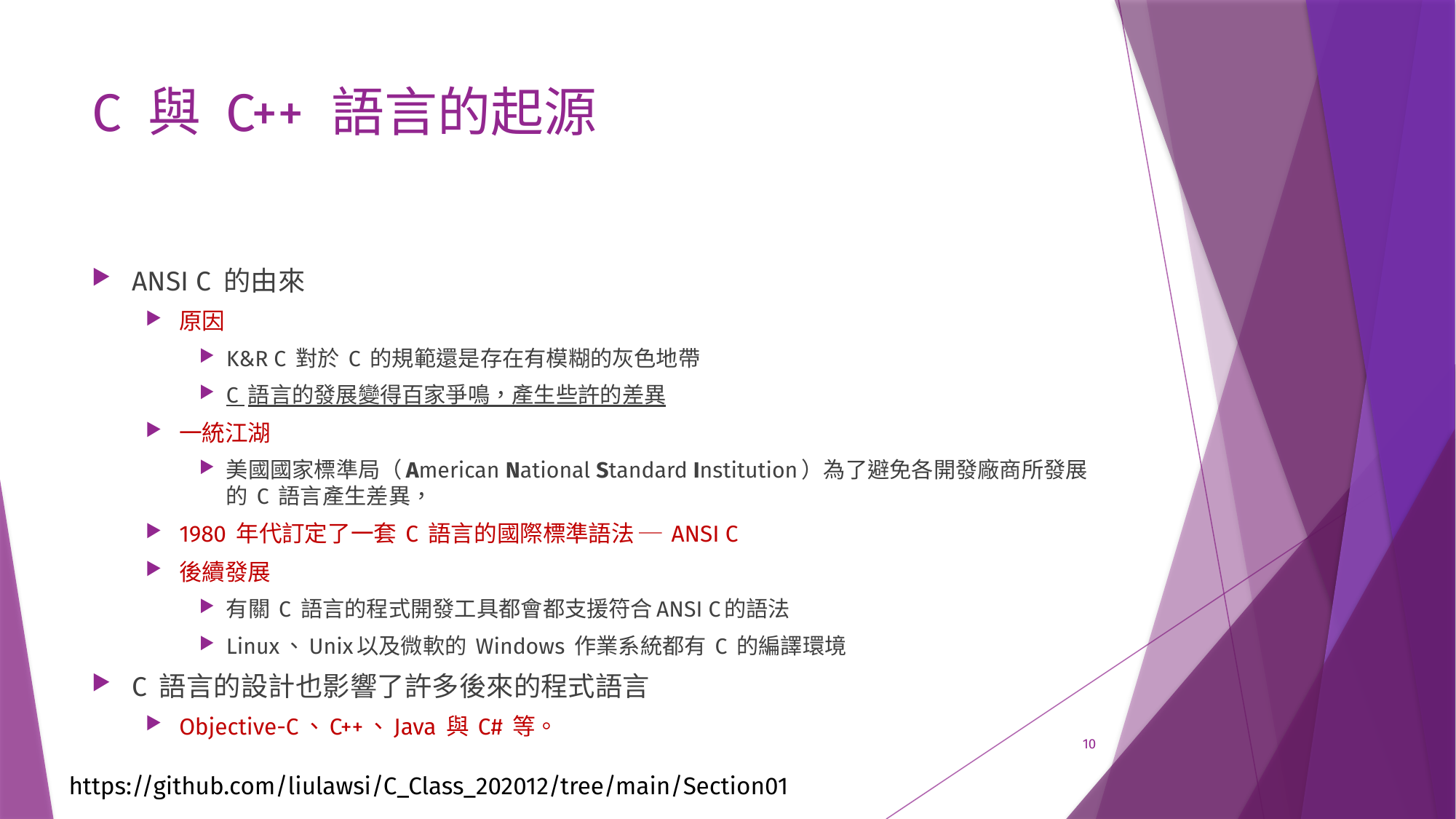

# C 與 C++ 語言的起源
ANSI C 的由來
原因
K&R C 對於 C 的規範還是存在有模糊的灰色地帶
C 語言的發展變得百家爭鳴，產生些許的差異
一統江湖
美國國家標準局（American National Standard Institution）為了避免各開發廠商所發展的 C 語言產生差異，
1980 年代訂定了一套 C 語言的國際標準語法 ─ ANSI C
後續發展
有關 C 語言的程式開發工具都會都支援符合ANSI C的語法
Linux、Unix以及微軟的 Windows 作業系統都有 C 的編譯環境
C 語言的設計也影響了許多後來的程式語言
Objective-C、C++、Java 與 C# 等。
10